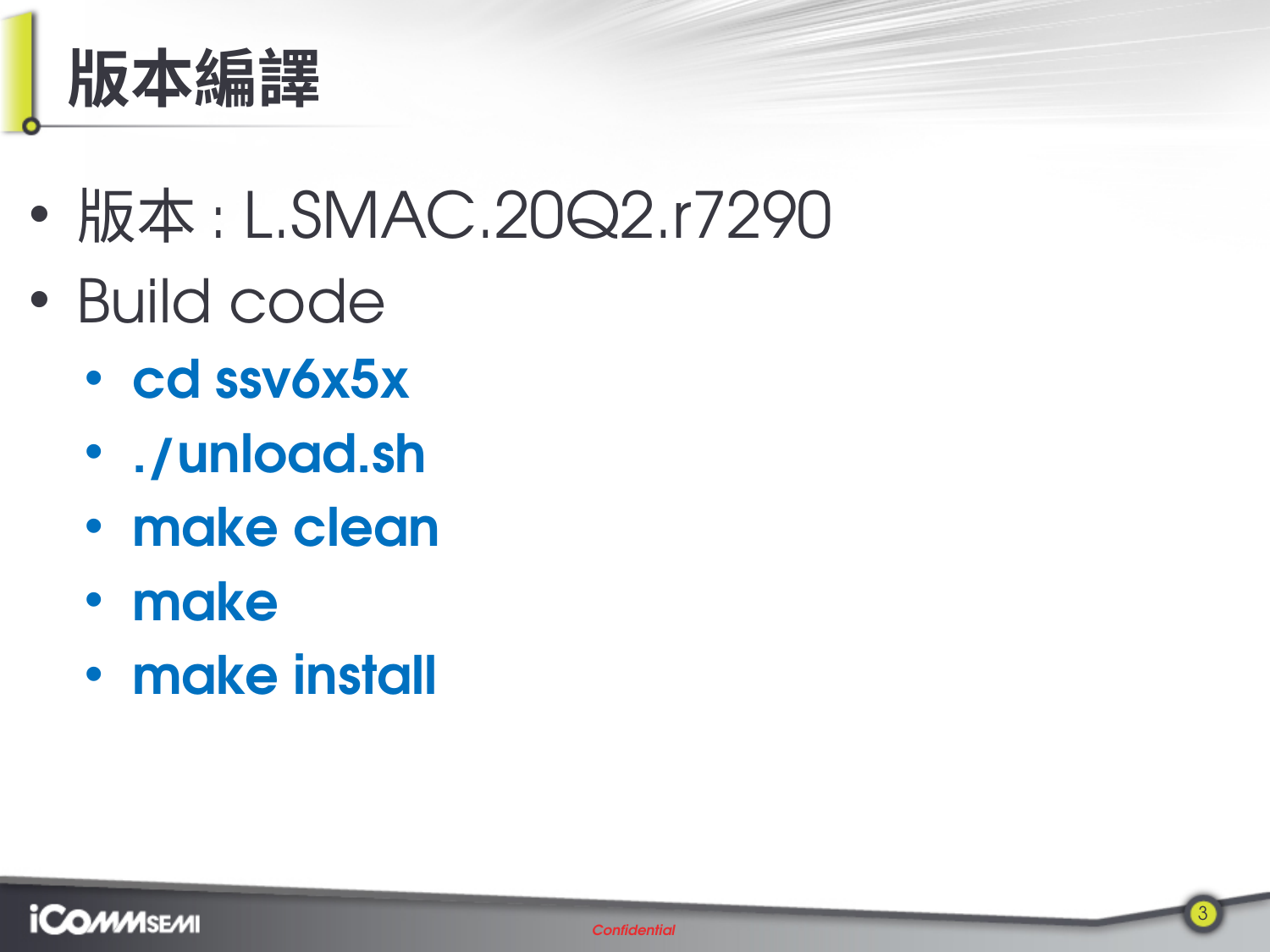

# 版本編譯
版本: L.SMAC.20Q2.r7290
Build code
cd ssv6x5x
./unload.sh
make clean
make
make install